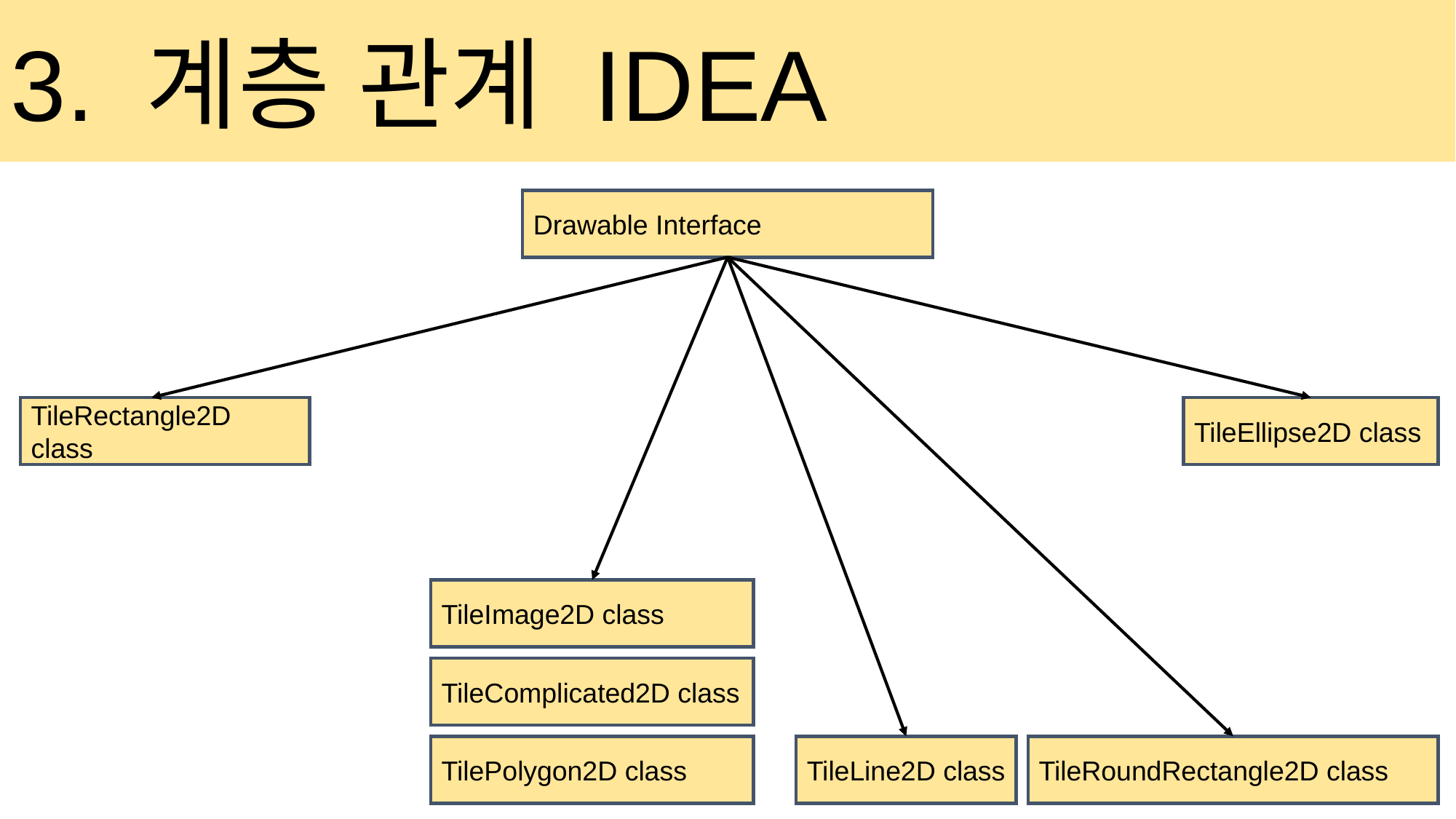

3. 계층 관계 IDEA
Drawable Interface
TileRectangle2D class
TileEllipse2D class
TileImage2D class
TileComplicated2D class
TilePolygon2D class
TileLine2D class
TileRoundRectangle2D class